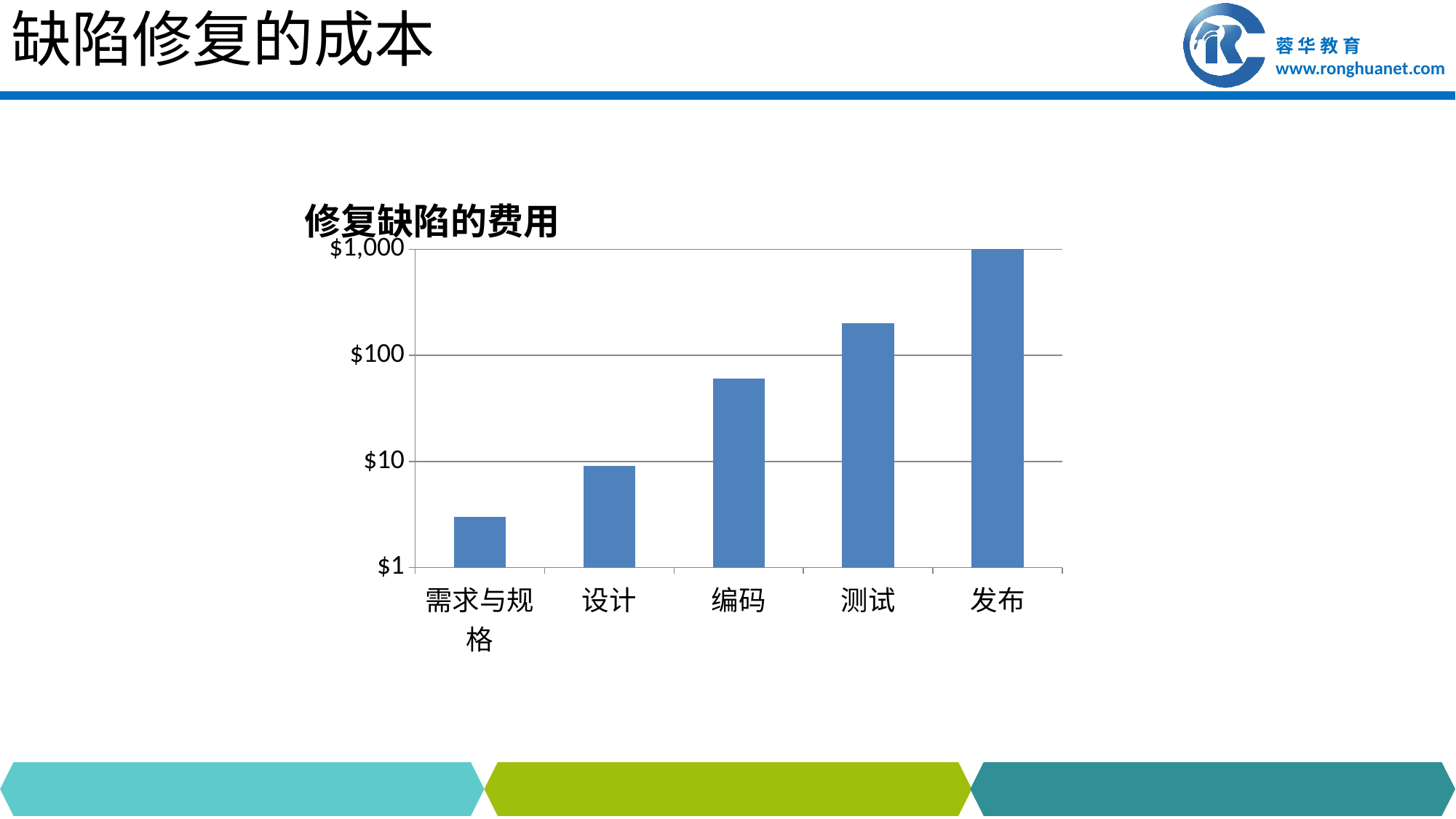

# 缺陷修复的成本

### Chart: 修复缺陷的费用

| Category | 修复缺陷的费用 |
|---|---|
| 需求与规格 | 3.0 |
| 设计 | 9.0 |
| 编码 | 60.0 |
| 测试 | 200.0 |
| 发布 | 1000.0 |